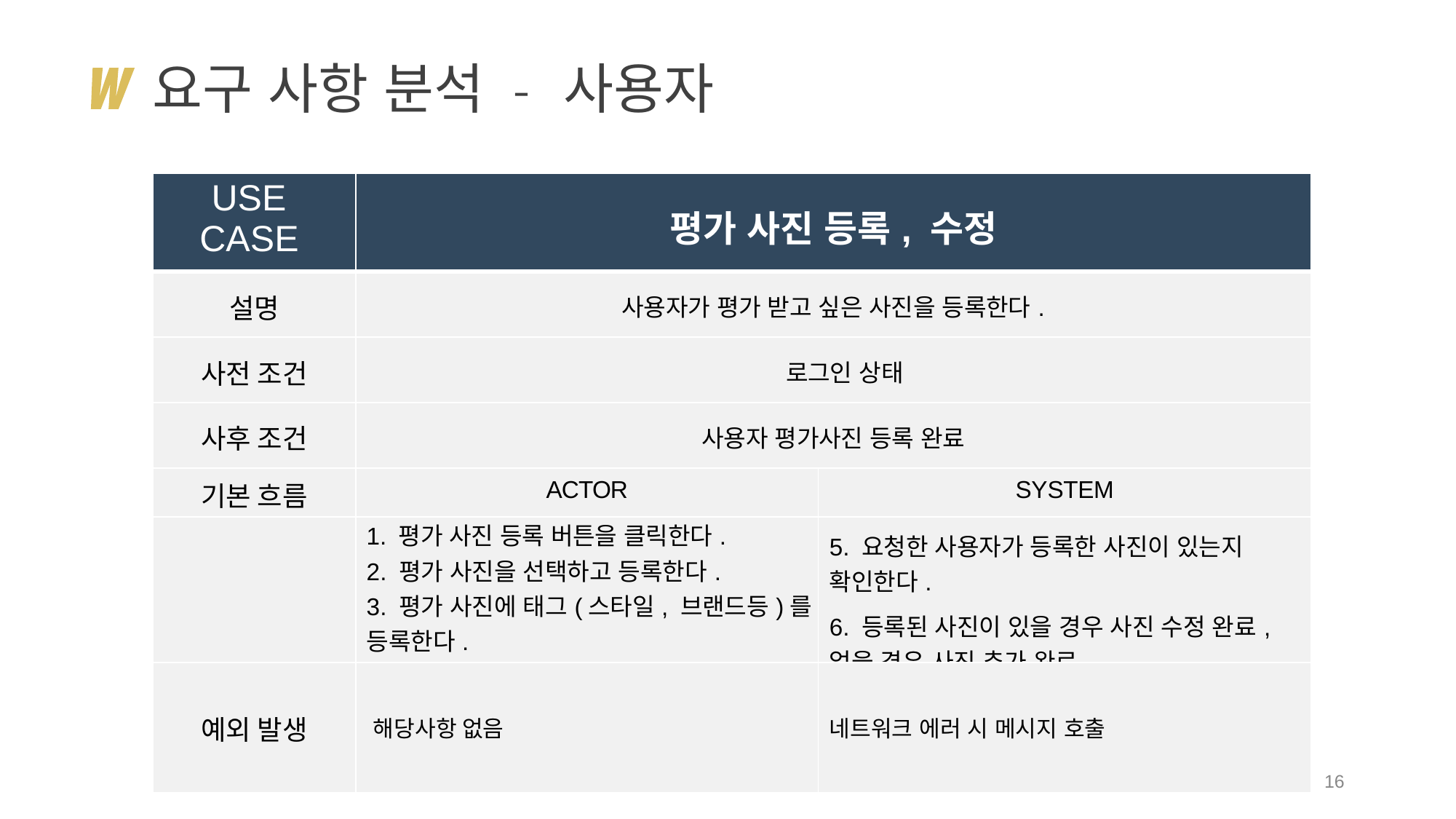

# 요구 사항 분석 - 사용자

| USE CASE | 평가 사진 등록, 수정 |  |
| --- | --- | --- |
| 설명 | 사용자가 평가 받고 싶은 사진을 등록한다. |  |
| 사전 조건 | 로그인 상태 |  |
| 사후 조건 | 사용자 평가사진 등록 완료 |  |
| 기본 흐름 | ACTOR | SYSTEM |
|  | 1. 평가 사진 등록 버튼을 클릭한다. 2. 평가 사진을 선택하고 등록한다. 3. 평가 사진에 태그(스타일, 브랜드등)를 등록한다. 4. 평가 사진 등록 요청 | 5. 요청한 사용자가 등록한 사진이 있는지 확인한다. 6. 등록된 사진이 있을 경우 사진 수정 완료, 없을 경우 사진 추가 완료 |
| 예외 발생 | 해당사항 없음 | 네트워크 에러 시 메시지 호출 |
16